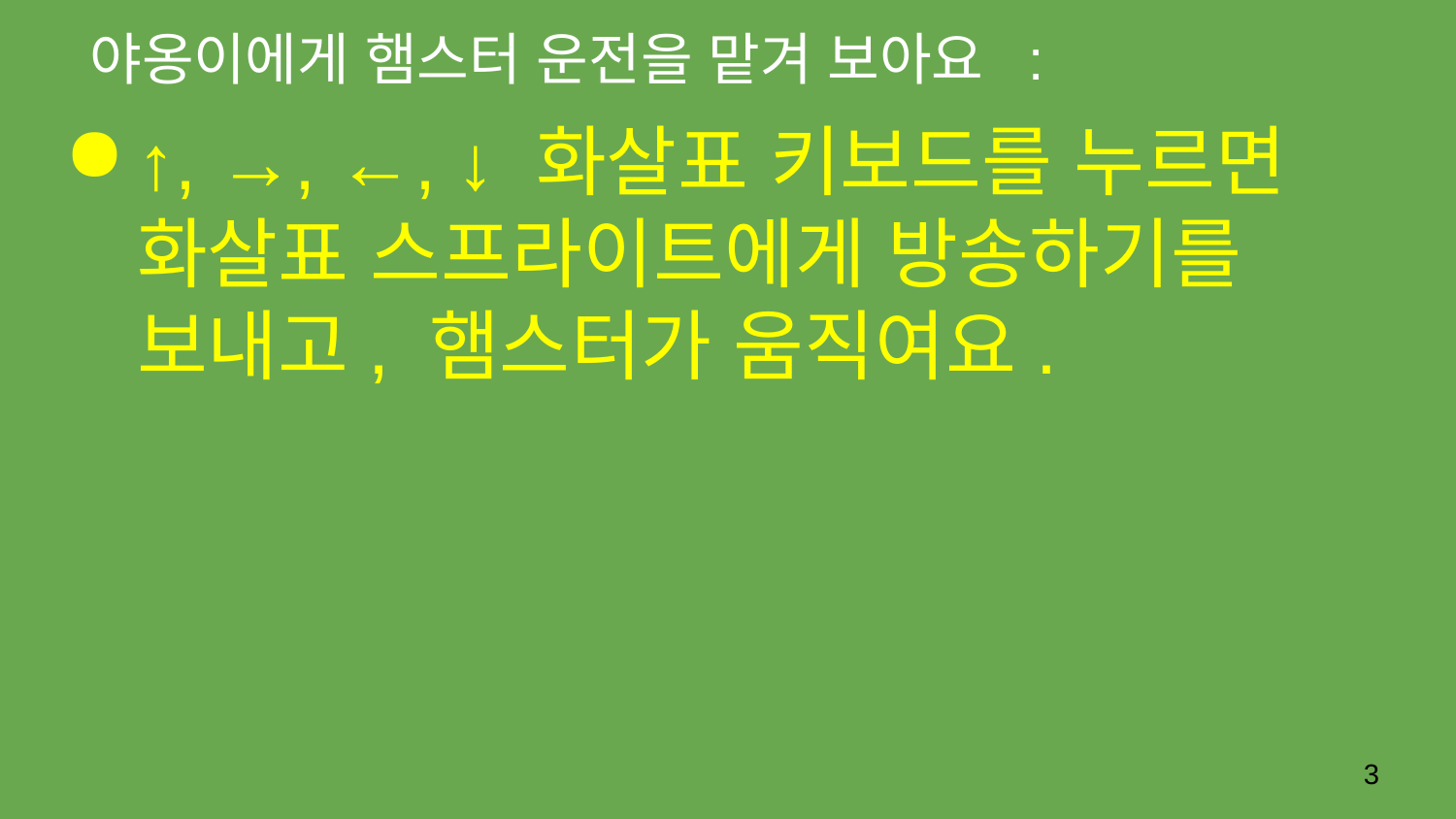

# 야옹이에게 햄스터 운전을 맡겨 보아요  :
↑, →, ←, ↓ 화살표 키보드를 누르면 화살표 스프라이트에게 방송하기를 보내고, 햄스터가 움직여요.
3